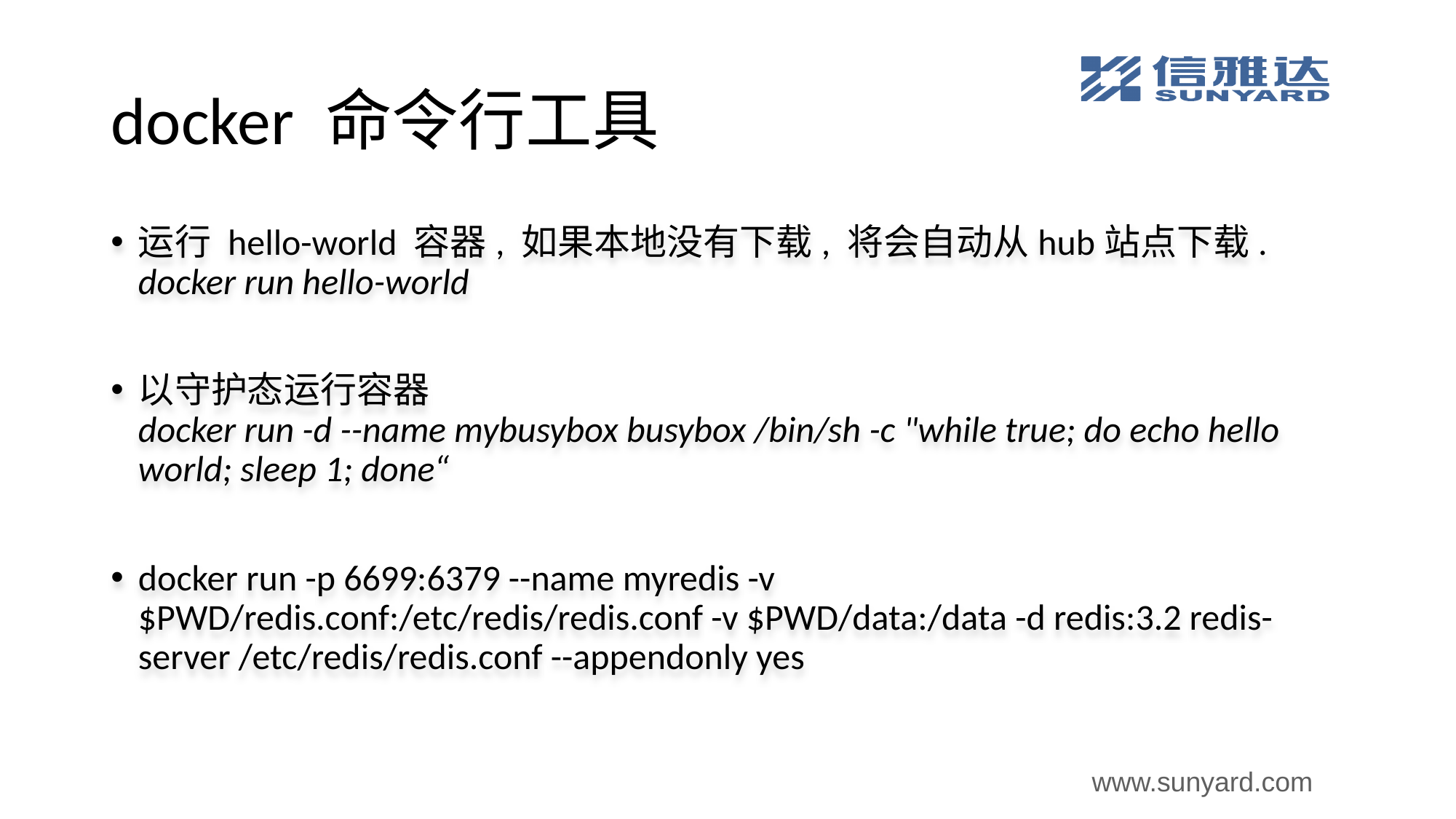

# docker 命令行工具
运行 hello-world 容器, 如果本地没有下载, 将会自动从hub站点下载. 
docker run hello-world

以守护态运行容器
docker run -d --name mybusybox busybox /bin/sh -c "while true; do echo hello world; sleep 1; done“

docker run -p 6699:6379 --name myredis -v $PWD/redis.conf:/etc/redis/redis.conf -v $PWD/data:/data -d redis:3.2 redis-server /etc/redis/redis.conf --appendonly yes